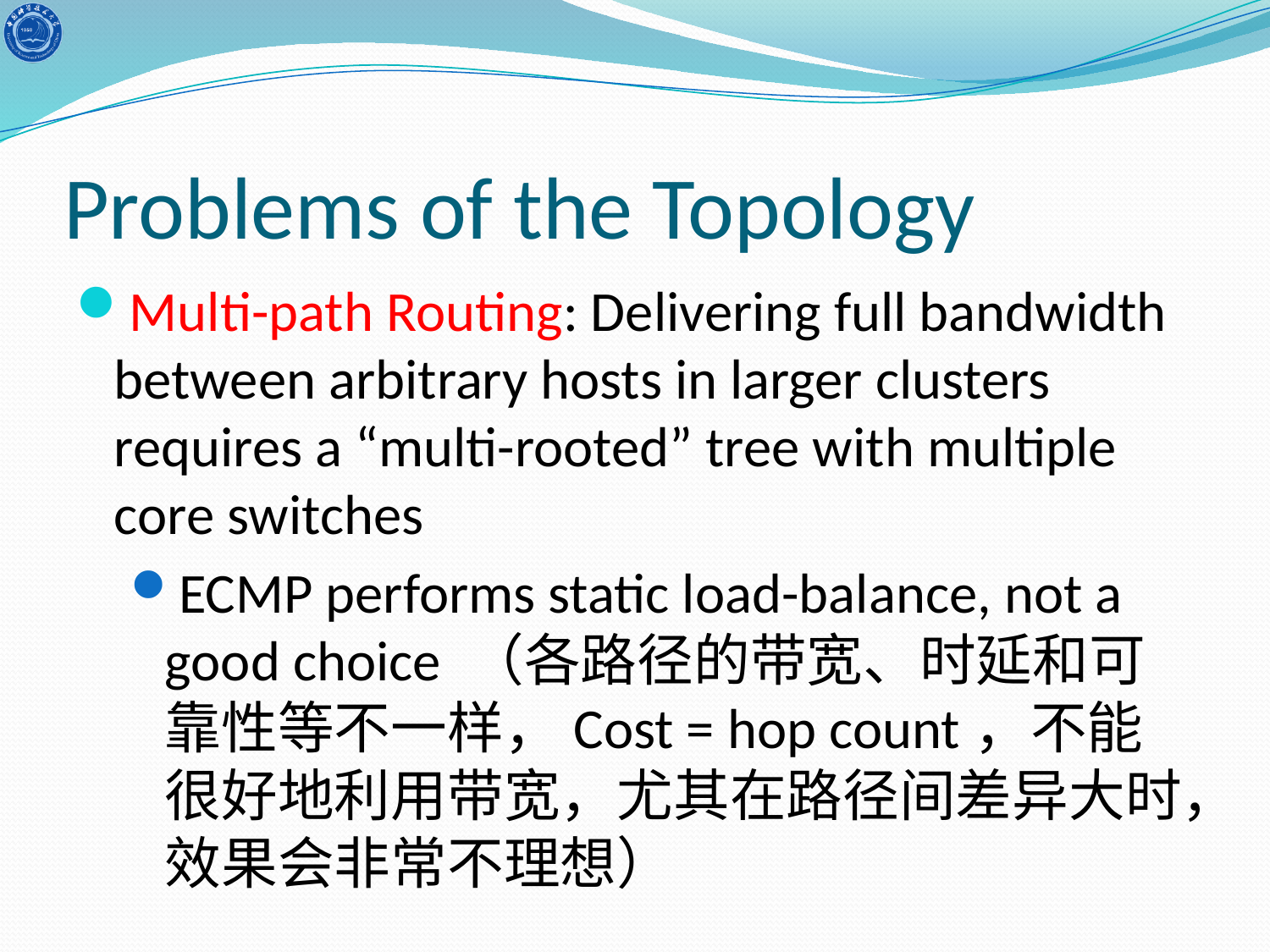

# Problems of the Topology
Multi-path Routing: Delivering full bandwidth between arbitrary hosts in larger clusters requires a “multi-rooted” tree with multiple core switches
ECMP performs static load-balance, not a good choice （各路径的带宽、时延和可靠性等不一样，Cost = hop count，不能很好地利用带宽，尤其在路径间差异大时，效果会非常不理想）